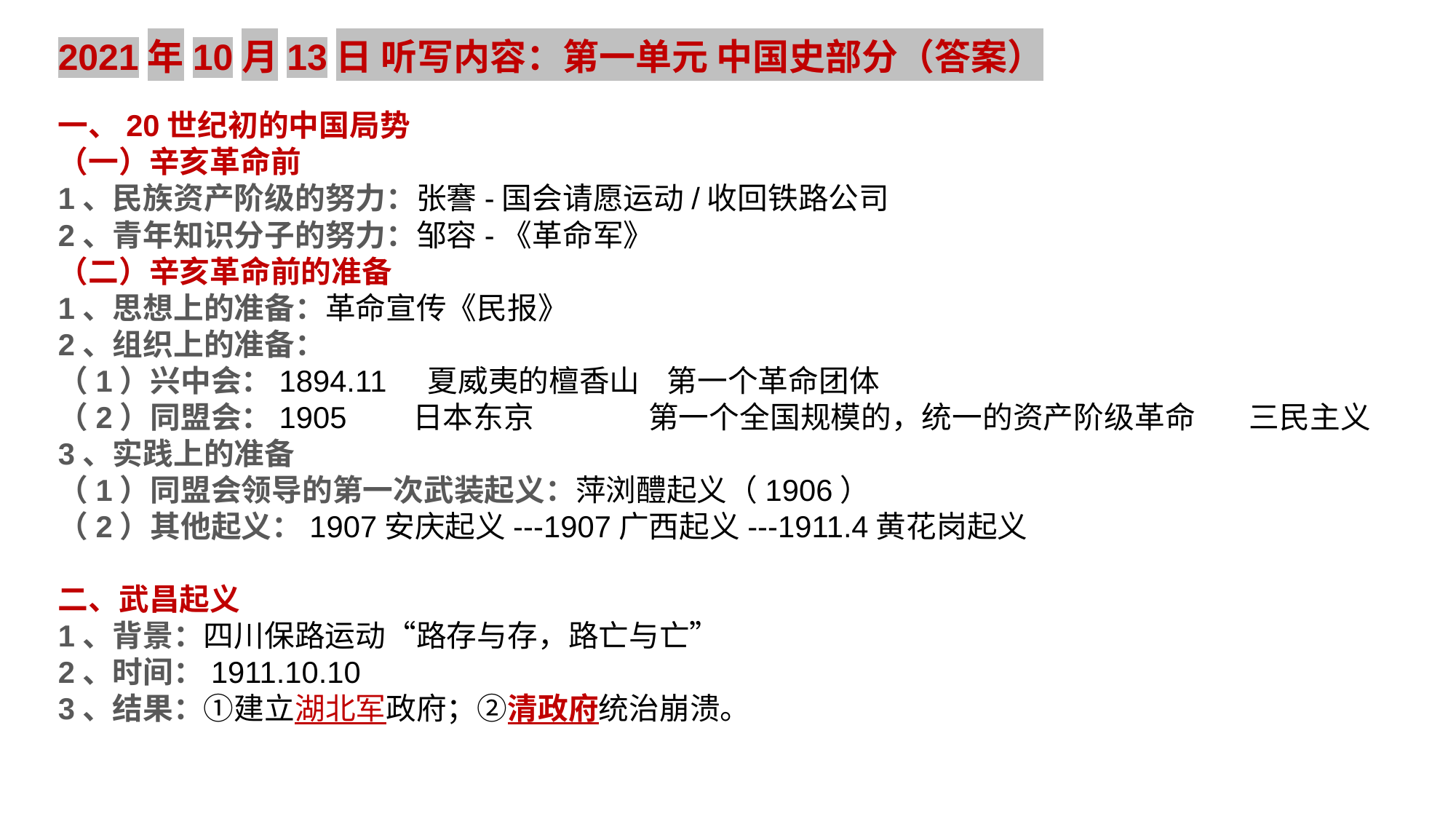

2021年10月13日 听写内容：第一单元 中国史部分（答案）
一、20世纪初的中国局势
（一）辛亥革命前
1、民族资产阶级的努力：张謇-国会请愿运动/收回铁路公司
2、青年知识分子的努力：邹容-《革命军》
（二）辛亥革命前的准备
1、思想上的准备：革命宣传《民报》
2、组织上的准备：
（1）兴中会：1894.11    夏威夷的檀香山    第一个革命团体
（2）同盟会：1905       日本东京                 第一个全国规模的，统一的资产阶级革命        三民主义
3、实践上的准备
（1）同盟会领导的第一次武装起义：萍浏醴起义（1906）
（2）其他起义：1907安庆起义---1907广西起义---1911.4黄花岗起义

二、武昌起义
1、背景：四川保路运动“路存与存，路亡与亡”
2、时间：1911.10.10
3、结果：①建立湖北军政府；②清政府统治崩溃。